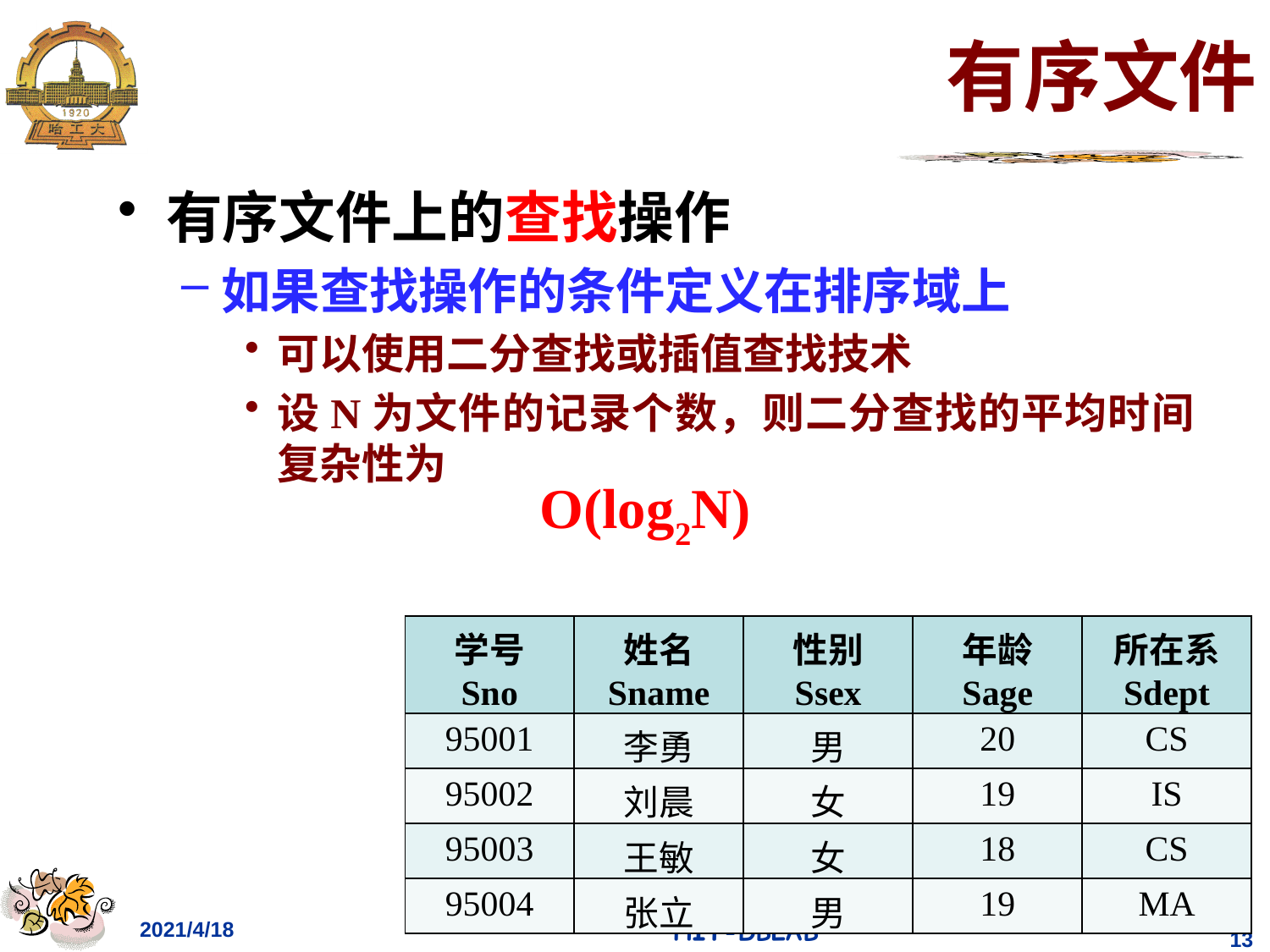

# 有序文件
有序文件上的查找操作
如果查找操作的条件定义在排序域上
可以使用二分查找或插值查找技术
设N为文件的记录个数，则二分查找的平均时间复杂性为

O(log2N)
| 学号 Sno | 姓名 Sname | 性别 Ssex | 年龄 Sage | 所在系 Sdept |
| --- | --- | --- | --- | --- |
| 95001 | 李勇 | 男 | 20 | CS |
| 95002 | 刘晨 | 女 | 19 | IS |
| 95003 | 王敏 | 女 | 18 | CS |
| 95004 | 张立 | 男 | 19 | MA |
2021/4/18
HIT-DBLAB
137